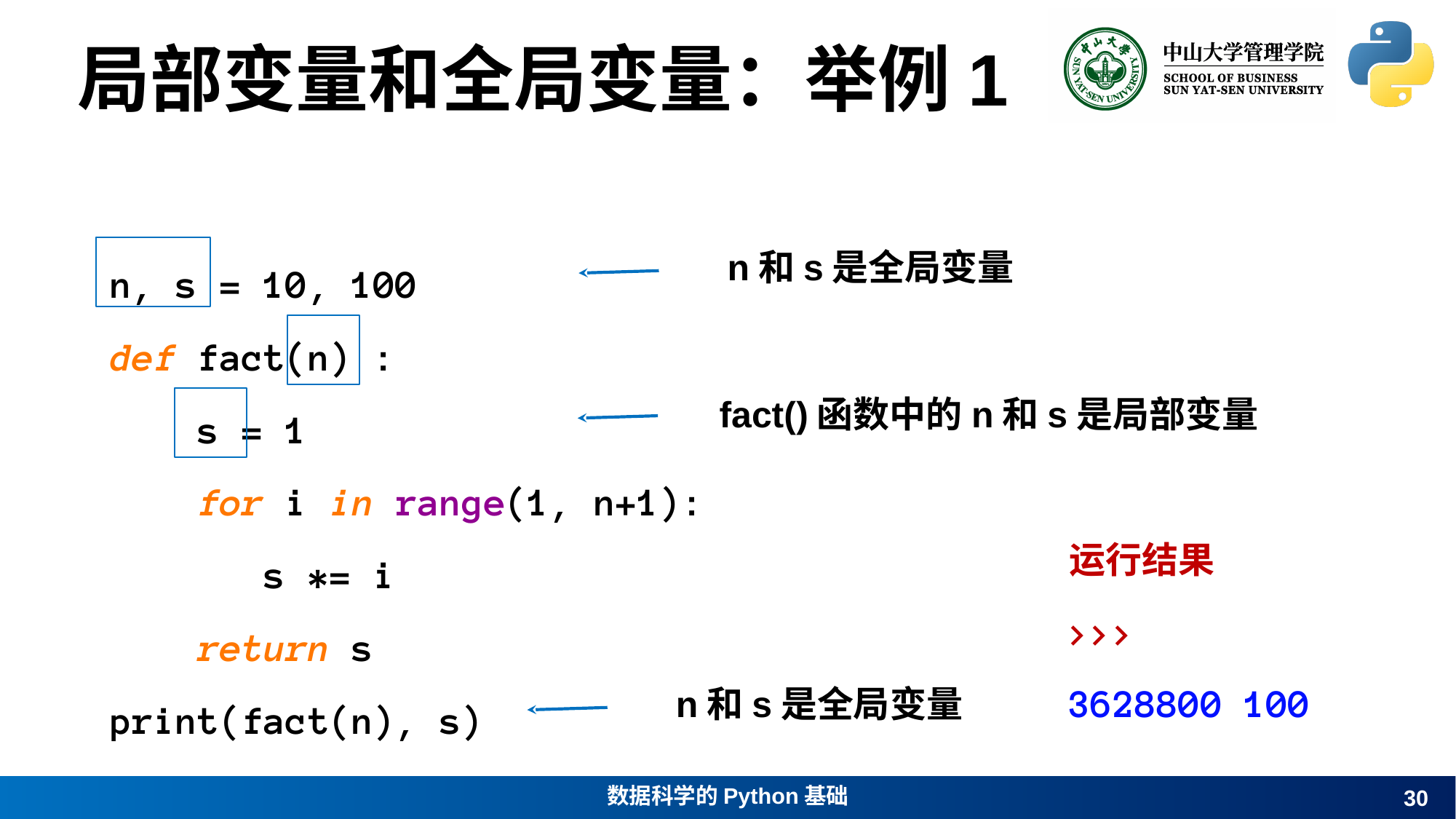

局部变量和全局变量：举例1
n, s = 10, 100
def fact(n) :
    s = 1
    for i in range(1, n+1):
       s *= i
    return s
print(fact(n), s)

n和s是全局变量

fact()函数中的n和s是局部变量

运行结果
>>>
3628800 100
n和s是全局变量